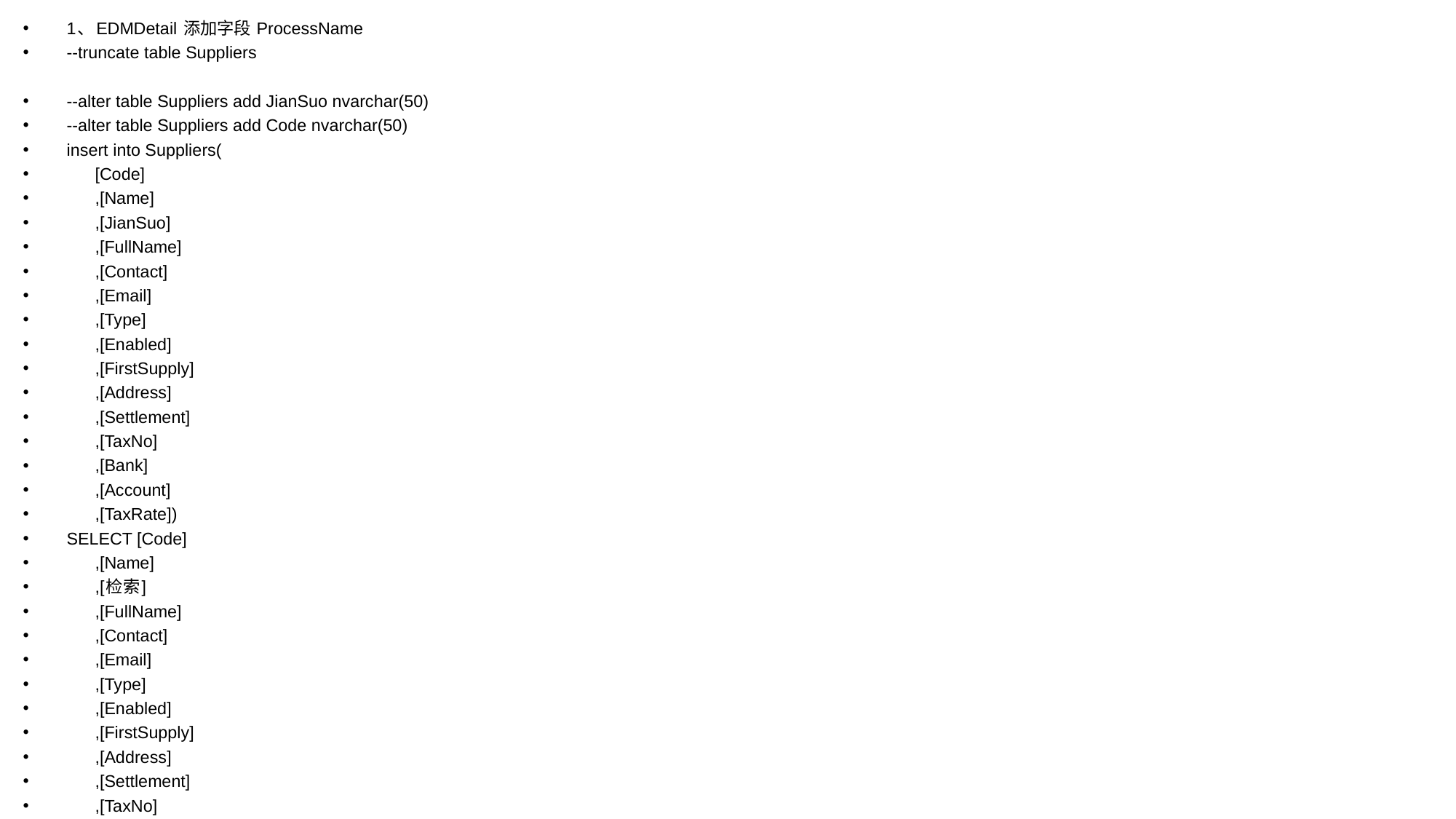

1、EDMDetail 添加字段 ProcessName
--truncate table Suppliers

--alter table Suppliers add JianSuo nvarchar(50)
--alter table Suppliers add Code nvarchar(50)
insert into Suppliers(
      [Code]
      ,[Name]
      ,[JianSuo]
      ,[FullName]
      ,[Contact]
      ,[Email]
      ,[Type]
      ,[Enabled]
      ,[FirstSupply]
      ,[Address]
      ,[Settlement]
      ,[TaxNo]
      ,[Bank]
      ,[Account]
      ,[TaxRate])
SELECT [Code]
      ,[Name]
      ,[检索]
      ,[FullName]
      ,[Contact]
      ,[Email]
      ,[Type]
      ,[Enabled]
      ,[FirstSupply]
      ,[Address]
      ,[Settlement]
      ,[TaxNo]
      ,[Bank]
      ,[Account]
      ,[TaxRate]
  FROM [MoldManager2].[dbo].[ExternalData]